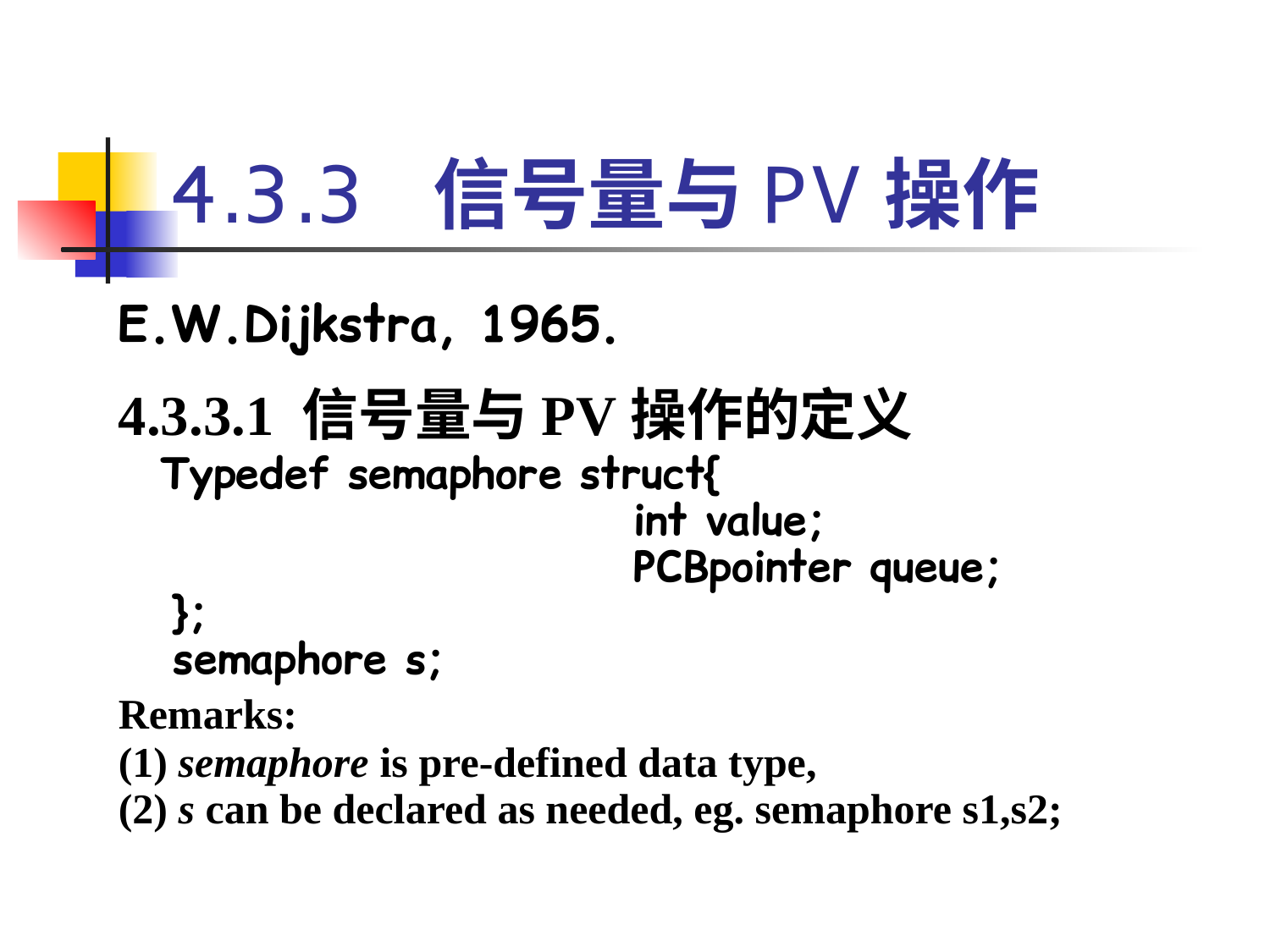

# 4.3.3  信号量与PV操作
E.W.Dijkstra, 1965.
4.3.3.1 信号量与PV操作的定义
    Typedef semaphore struct{
                            int value;
                            PCBpointer queue;
   };
   semaphore s;
Remarks:
(1) semaphore is pre-defined data type,
(2) s can be declared as needed, eg. semaphore s1,s2;